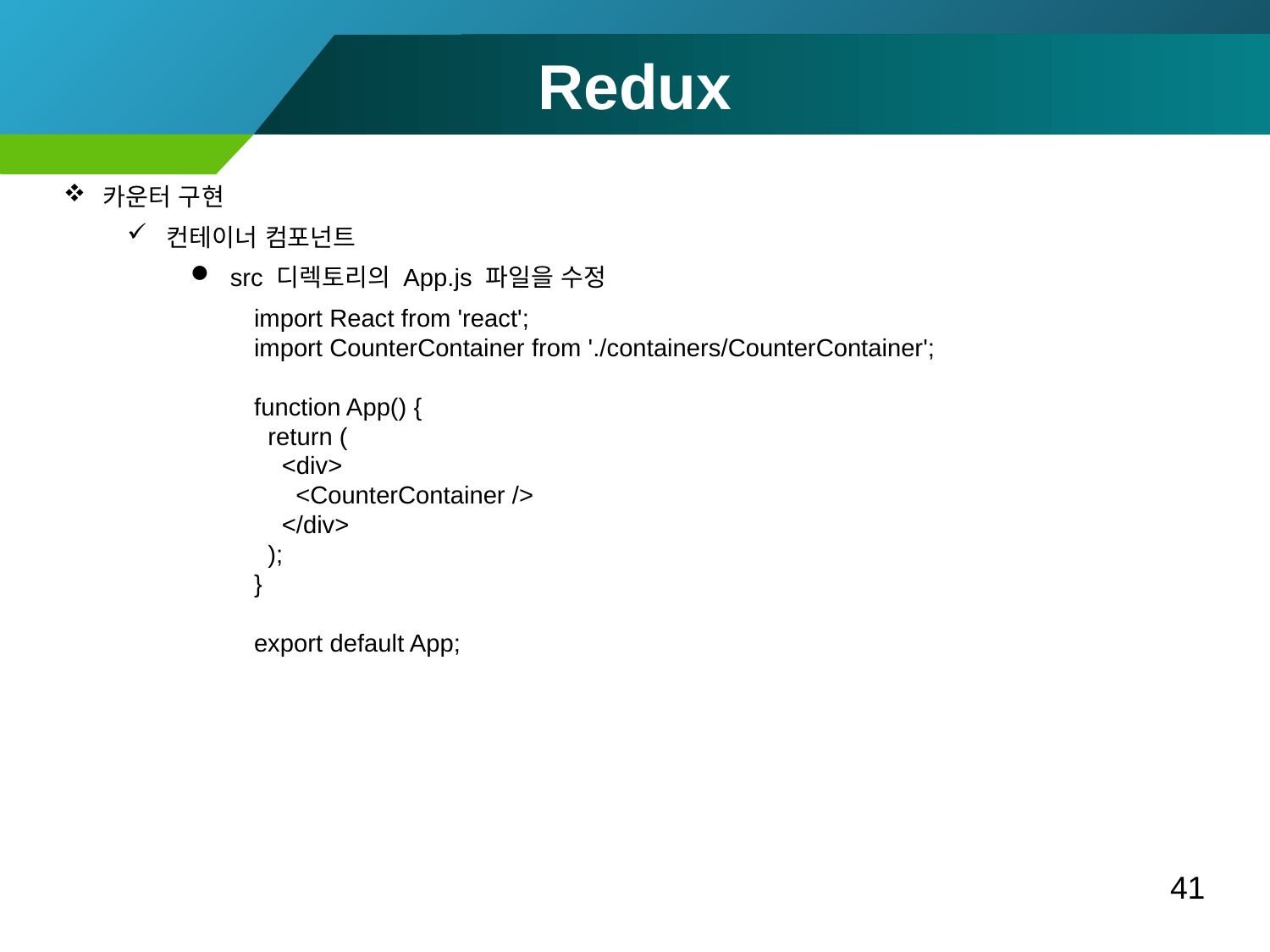

Redux
카운터 구현
컨테이너 컴포넌트
src 디렉토리의 App.js 파일을 수정
import React from 'react';
import CounterContainer from './containers/CounterContainer';

function App() {
  return (
    <div>
      <CounterContainer />
    </div>
  );
}

export default App;
41